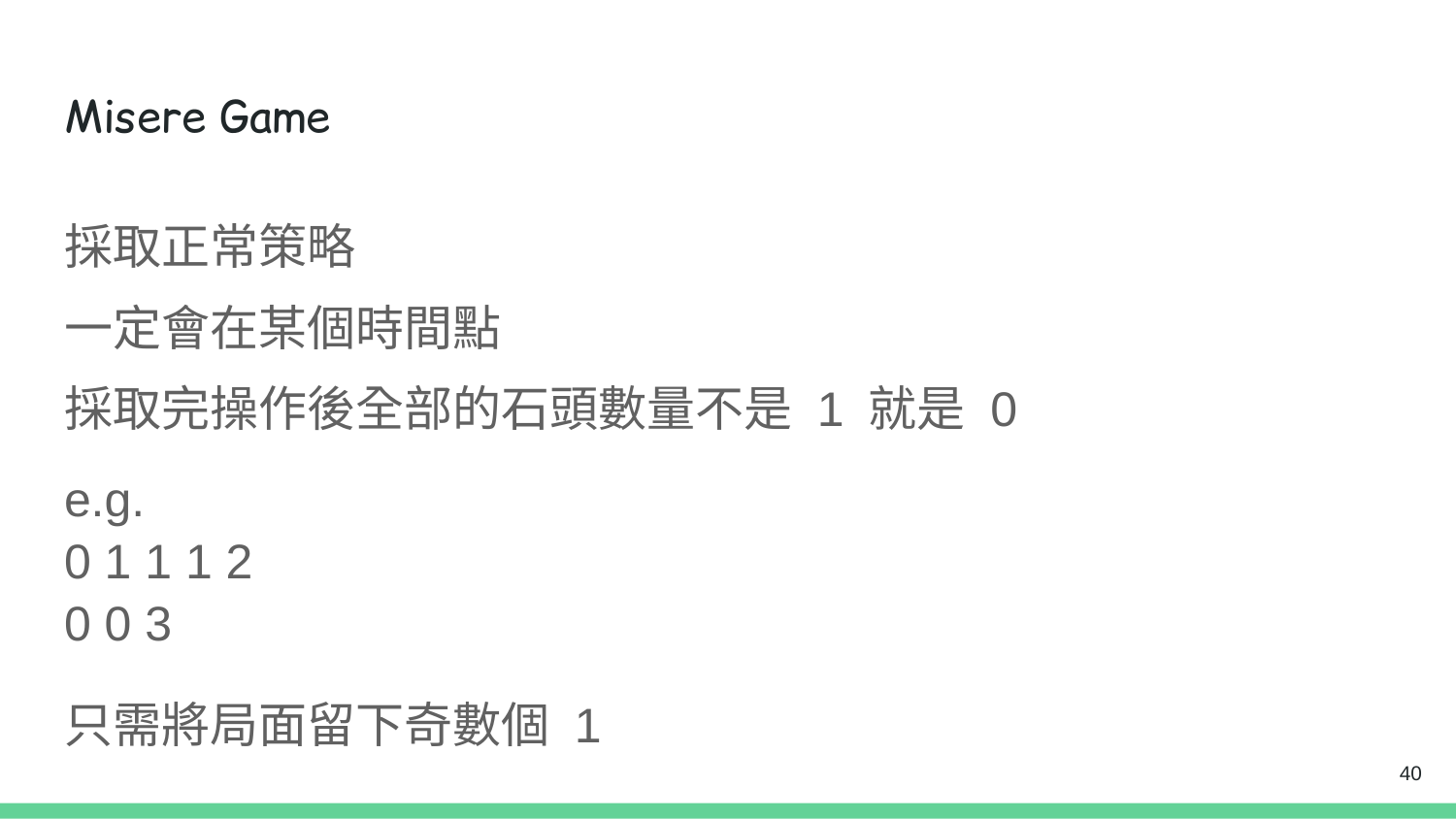

# Misere Game
採取正常策略
一定會在某個時間點
採取完操作後全部的石頭數量不是 1 就是 0
e.g.
0 1 1 1 2
0 0 3
只需將局面留下奇數個 1
40